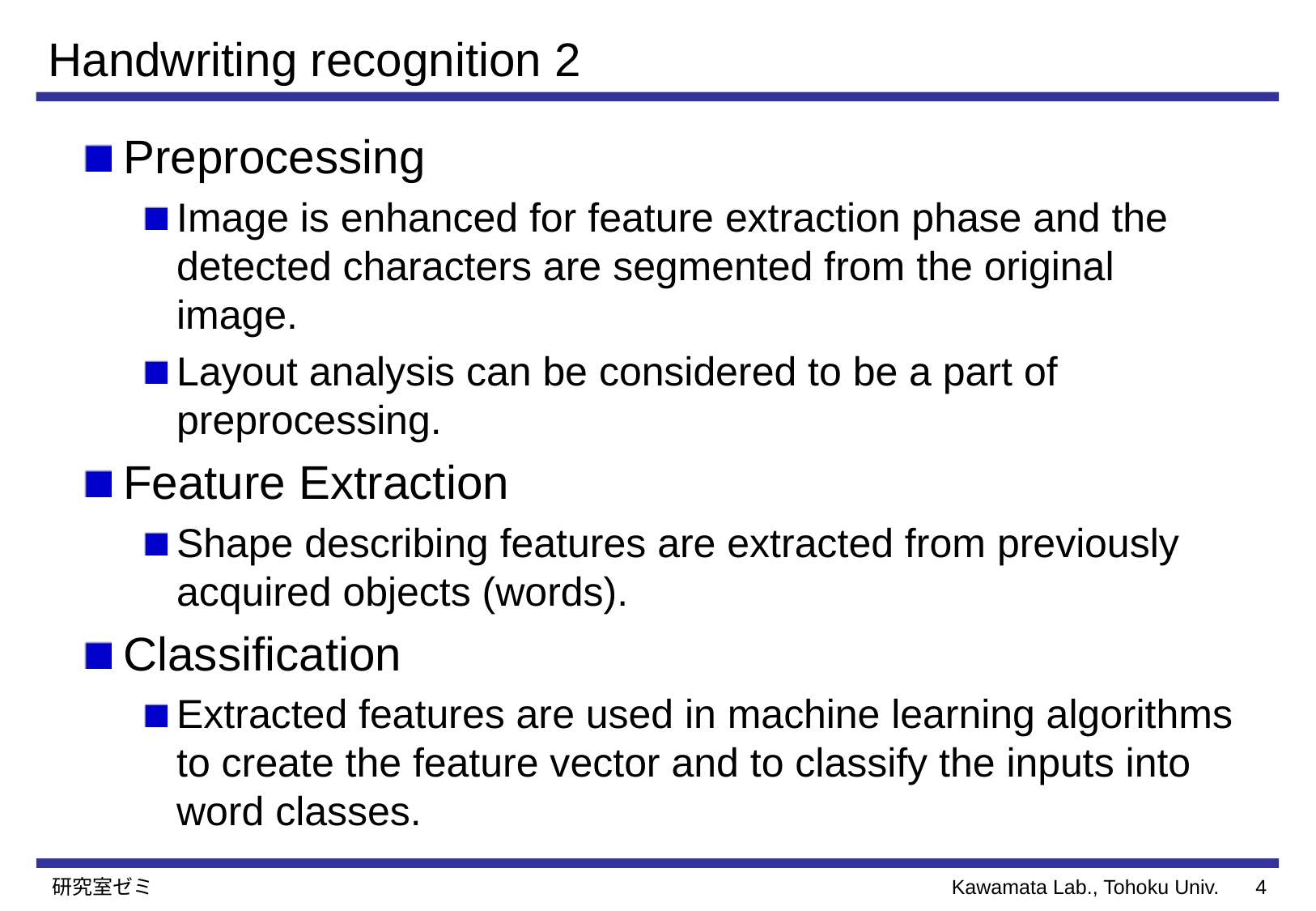

# Handwriting recognition 2
Preprocessing
Image is enhanced for feature extraction phase and the detected characters are segmented from the original image.
Layout analysis can be considered to be a part of preprocessing.
Feature Extraction
Shape describing features are extracted from previously acquired objects (words).
Classification
Extracted features are used in machine learning algorithms to create the feature vector and to classify the inputs into word classes.

研究室ゼミ
4